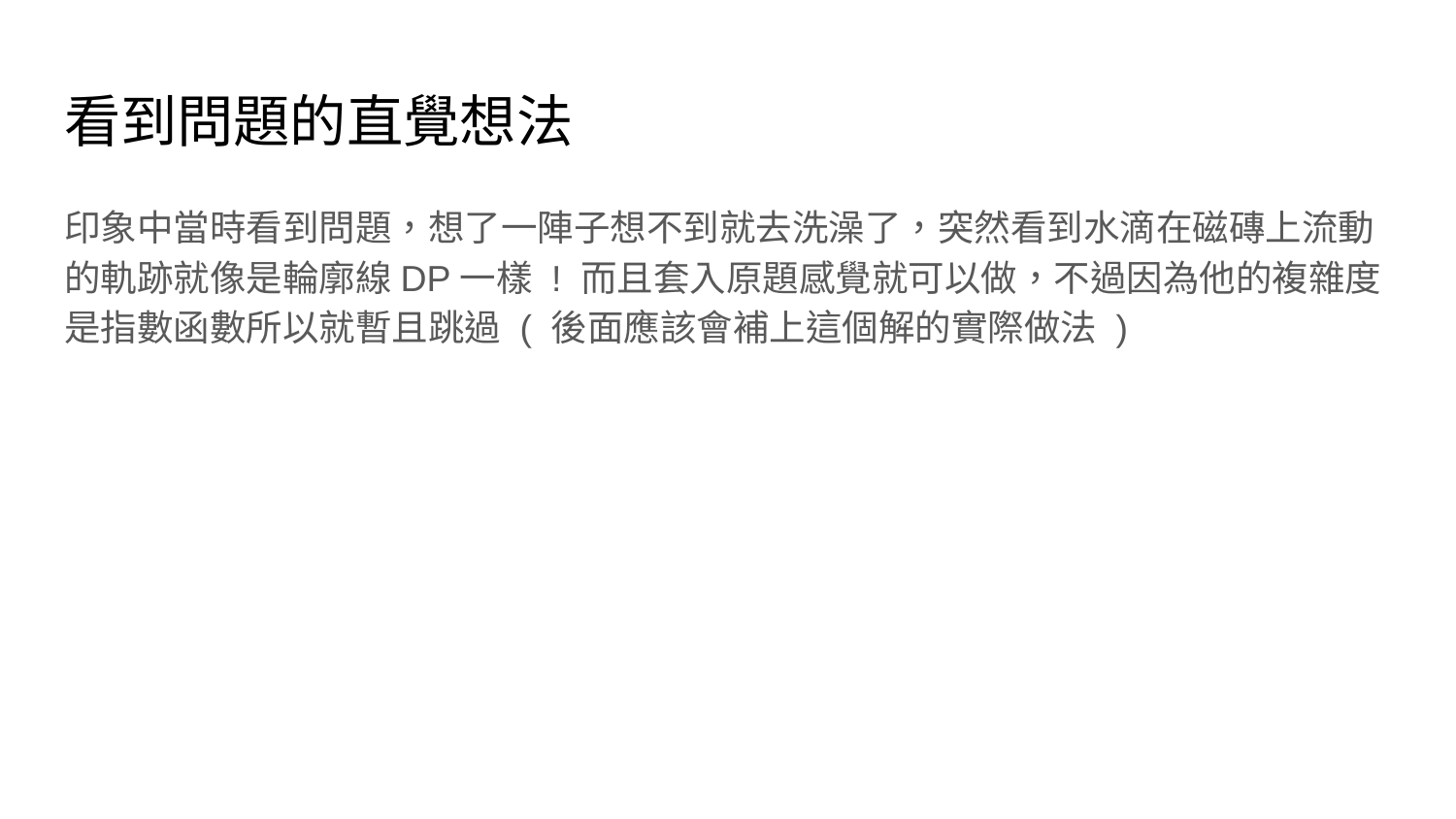

# 看到問題的直覺想法
印象中當時看到問題，想了一陣子想不到就去洗澡了，突然看到水滴在磁磚上流動的軌跡就像是輪廓線DP一樣 ! 而且套入原題感覺就可以做，不過因為他的複雜度是指數函數所以就暫且跳過 ( 後面應該會補上這個解的實際做法 )